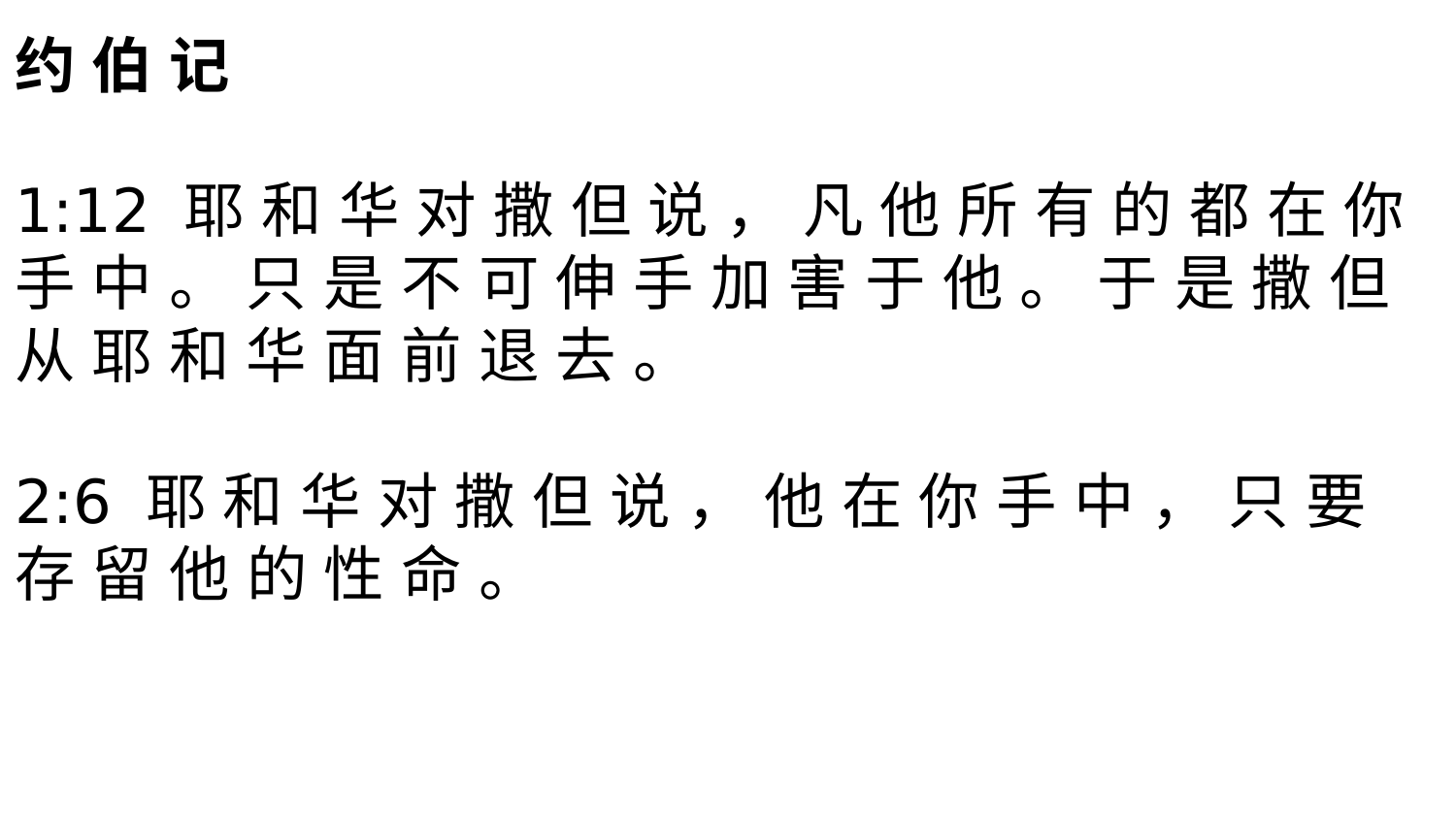

约 伯 记

1:12 耶 和 华 对 撒 但 说 ， 凡 他 所 有 的 都 在 你 手 中 。 只 是 不 可 伸 手 加 害 于 他 。 于 是 撒 但 从 耶 和 华 面 前 退 去 。

2:6 耶 和 华 对 撒 但 说 ， 他 在 你 手 中 ， 只 要 存 留 他 的 性 命 。